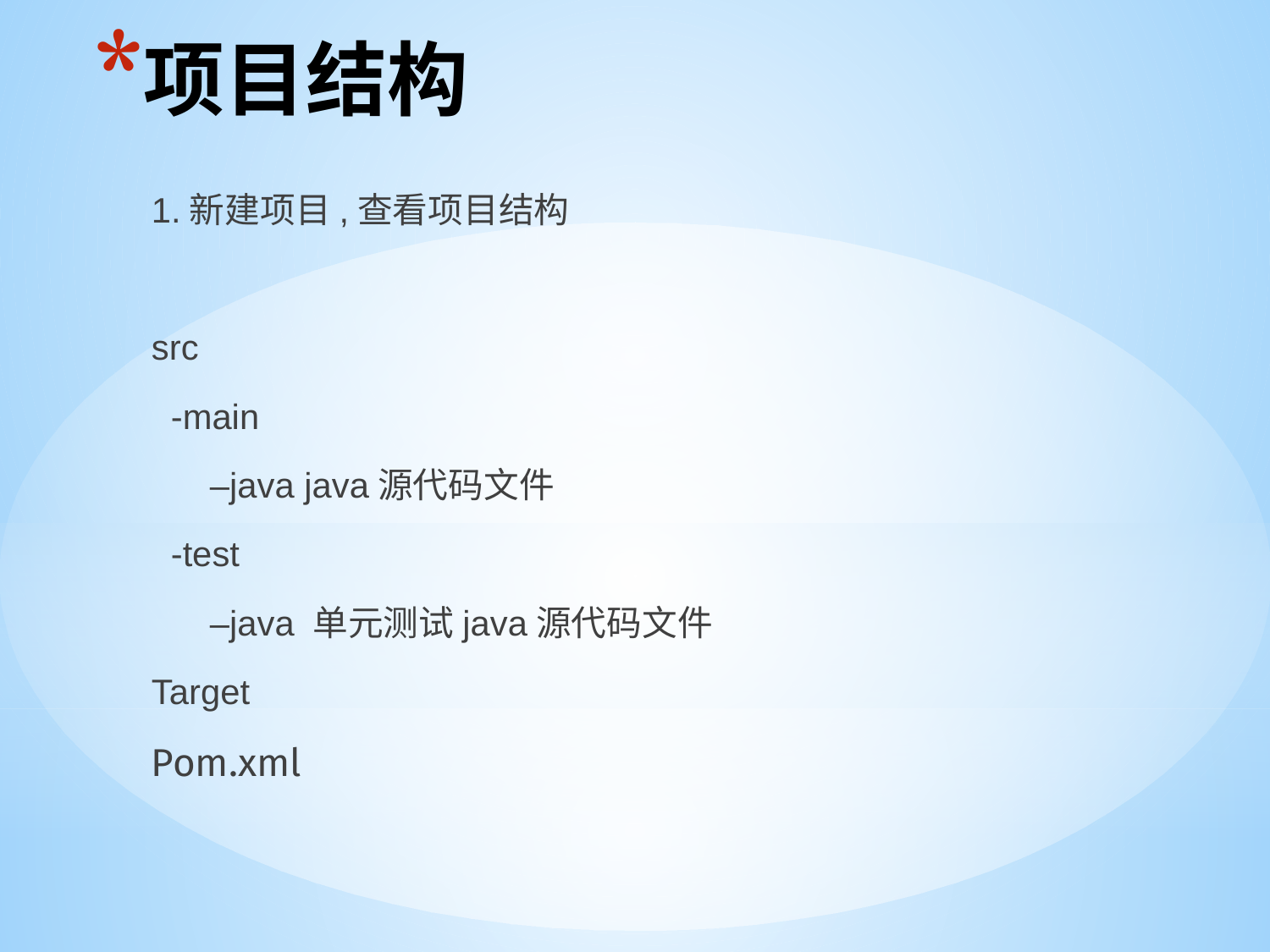

# 项目结构
1.新建项目,查看项目结构

src
  -main
      –java java源代码文件
  -test
      –java 单元测试java源代码文件
Target
Pom.xml